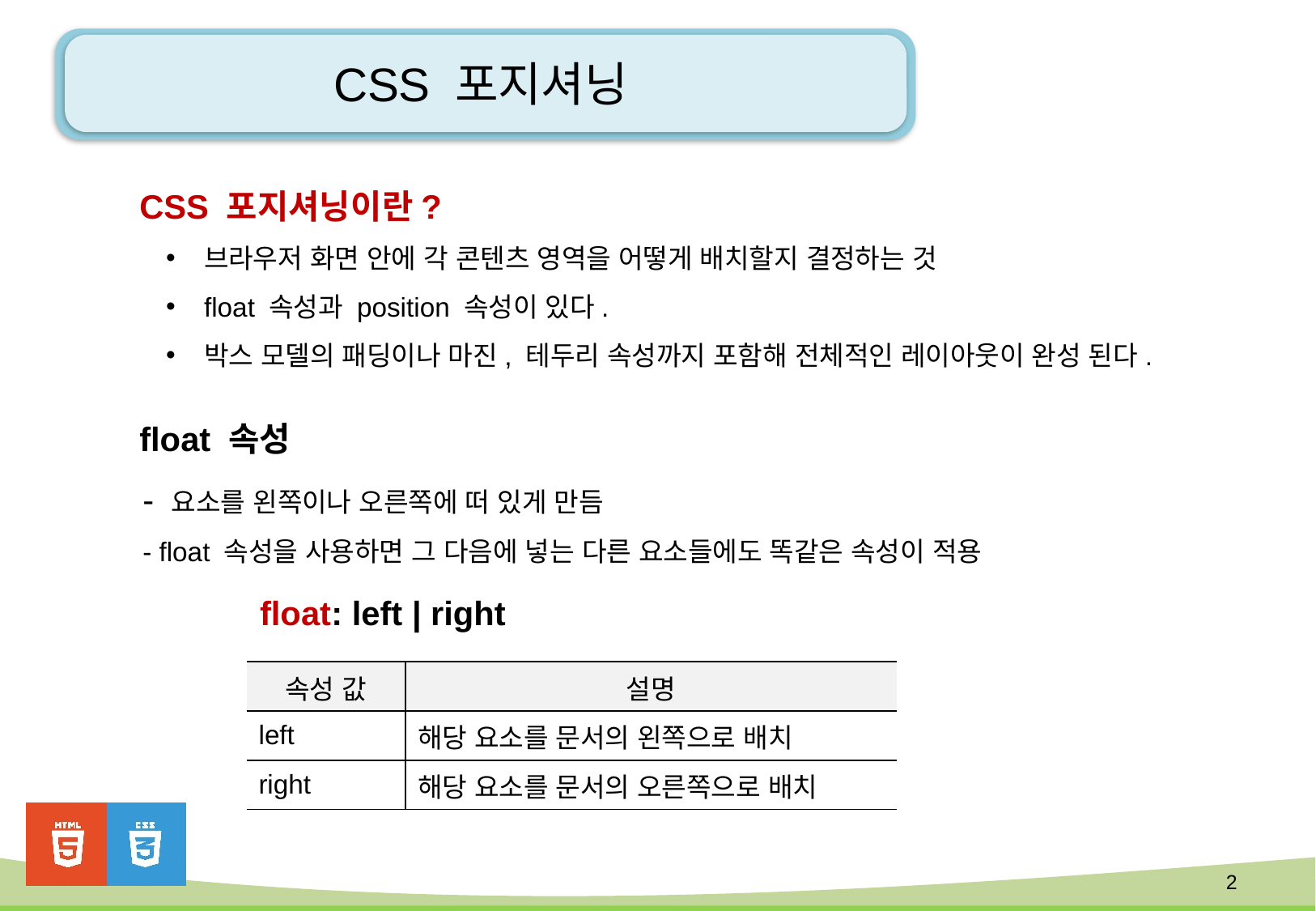

# CSS 포지셔닝
    CSS 포지셔닝이란?
브라우저 화면 안에 각 콘텐츠 영역을 어떻게 배치할지 결정하는 것
float 속성과 position 속성이 있다.
박스 모델의 패딩이나 마진, 테두리 속성까지 포함해 전체적인 레이아웃이 완성 된다.
    float 속성
    - 요소를 왼쪽이나 오른쪽에 떠 있게 만듬
     - float 속성을 사용하면 그 다음에 넣는 다른 요소들에도 똑같은 속성이 적용
float: left | right
| 속성 값 | 설명 |
| --- | --- |
| left | 해당 요소를 문서의 왼쪽으로 배치 |
| right | 해당 요소를 문서의 오른쪽으로 배치 |
2